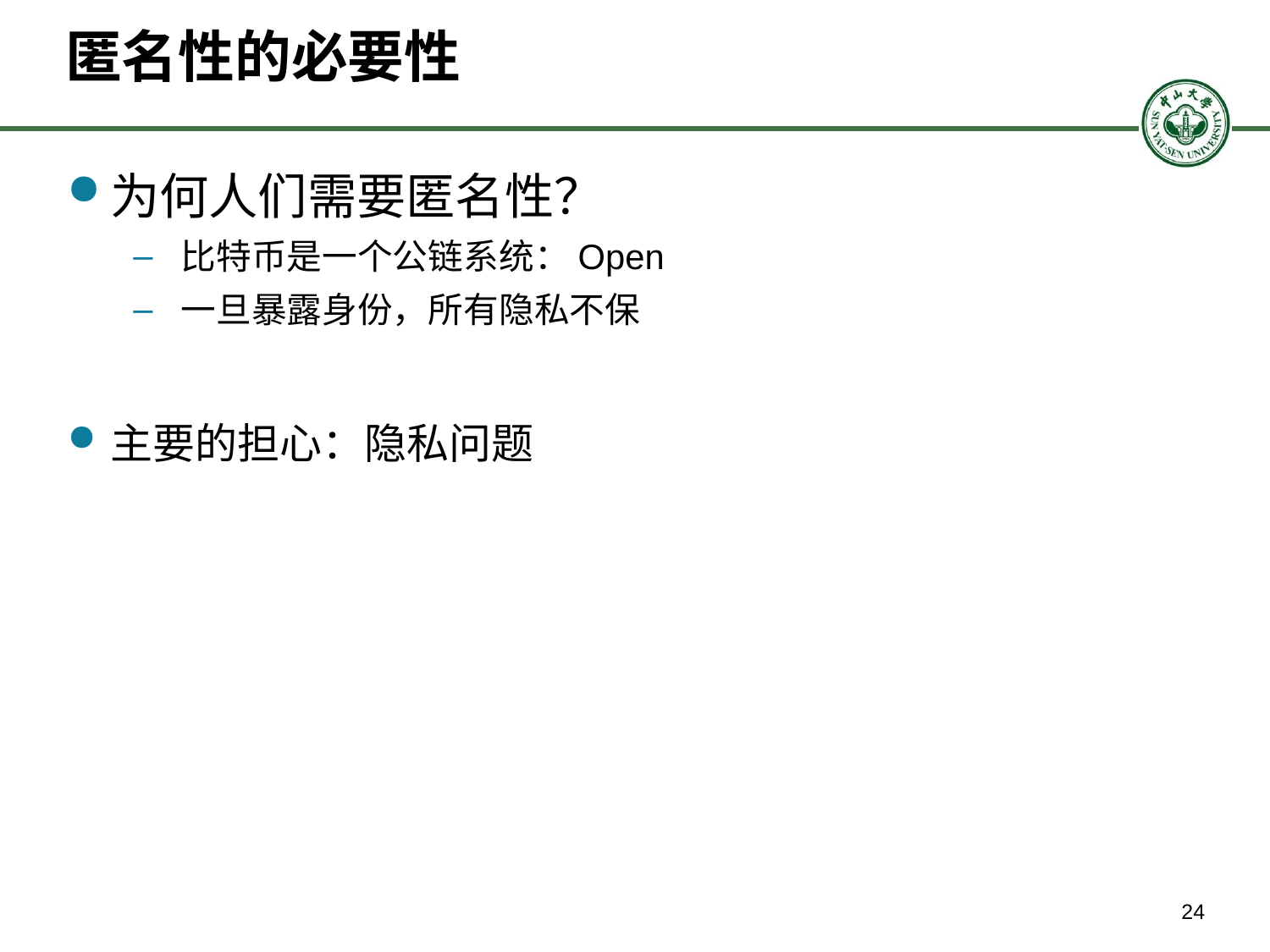

# 匿名性的必要性
为何人们需要匿名性？
比特币是一个公链系统：Open
一旦暴露身份，所有隐私不保

主要的担心：隐私问题